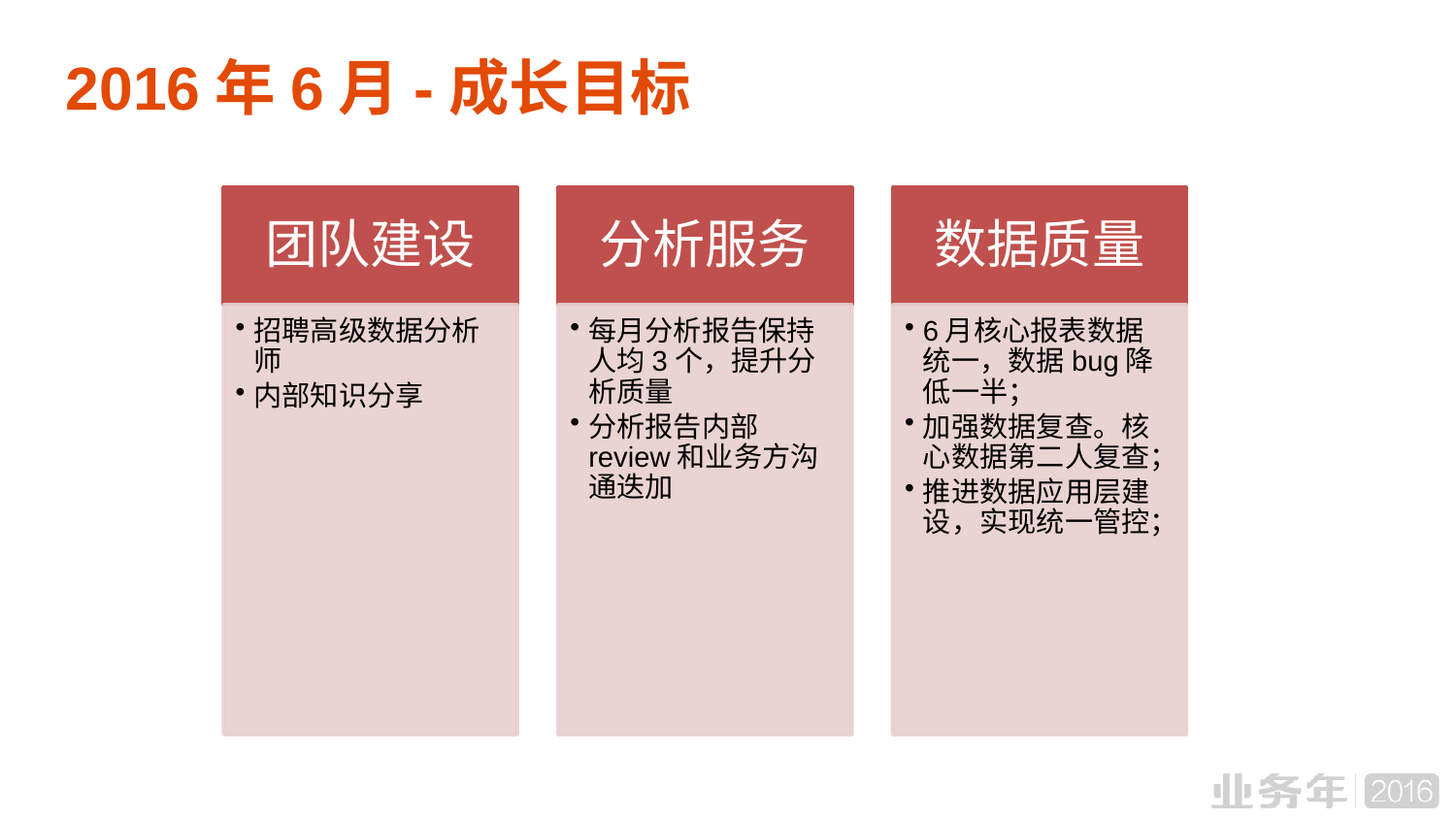

# 2016年6月-成长目标
团队建设
招聘高级数据分析师
内部知识分享

分析服务
每月分析报告保持人均3个，提升分析质量
分析报告内部review和业务方沟通迭加

数据质量
6月核心报表数据统一，数据bug降低一半；
加强数据复查。核心数据第二人复查；
推进数据应用层建设，实现统一管控；